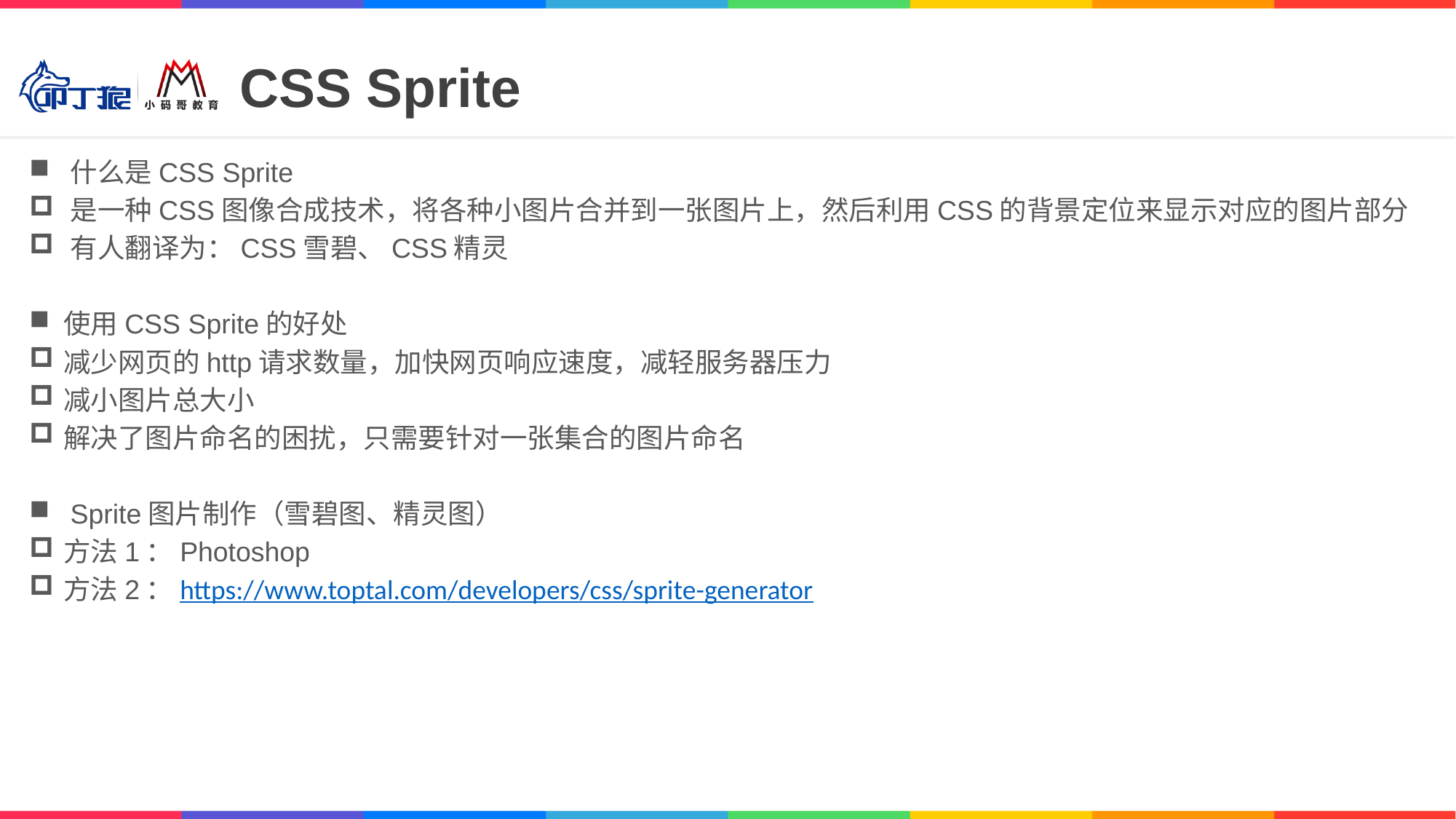

# CSS Sprite
什么是CSS Sprite
是一种CSS图像合成技术，将各种小图片合并到一张图片上，然后利用CSS的背景定位来显示对应的图片部分
有人翻译为：CSS雪碧、CSS精灵

使用CSS Sprite的好处
减少网页的http请求数量，加快网页响应速度，减轻服务器压力
减小图片总大小
解决了图片命名的困扰，只需要针对一张集合的图片命名

Sprite图片制作（雪碧图、精灵图）
方法1：Photoshop
方法2：https://www.toptal.com/developers/css/sprite-generator